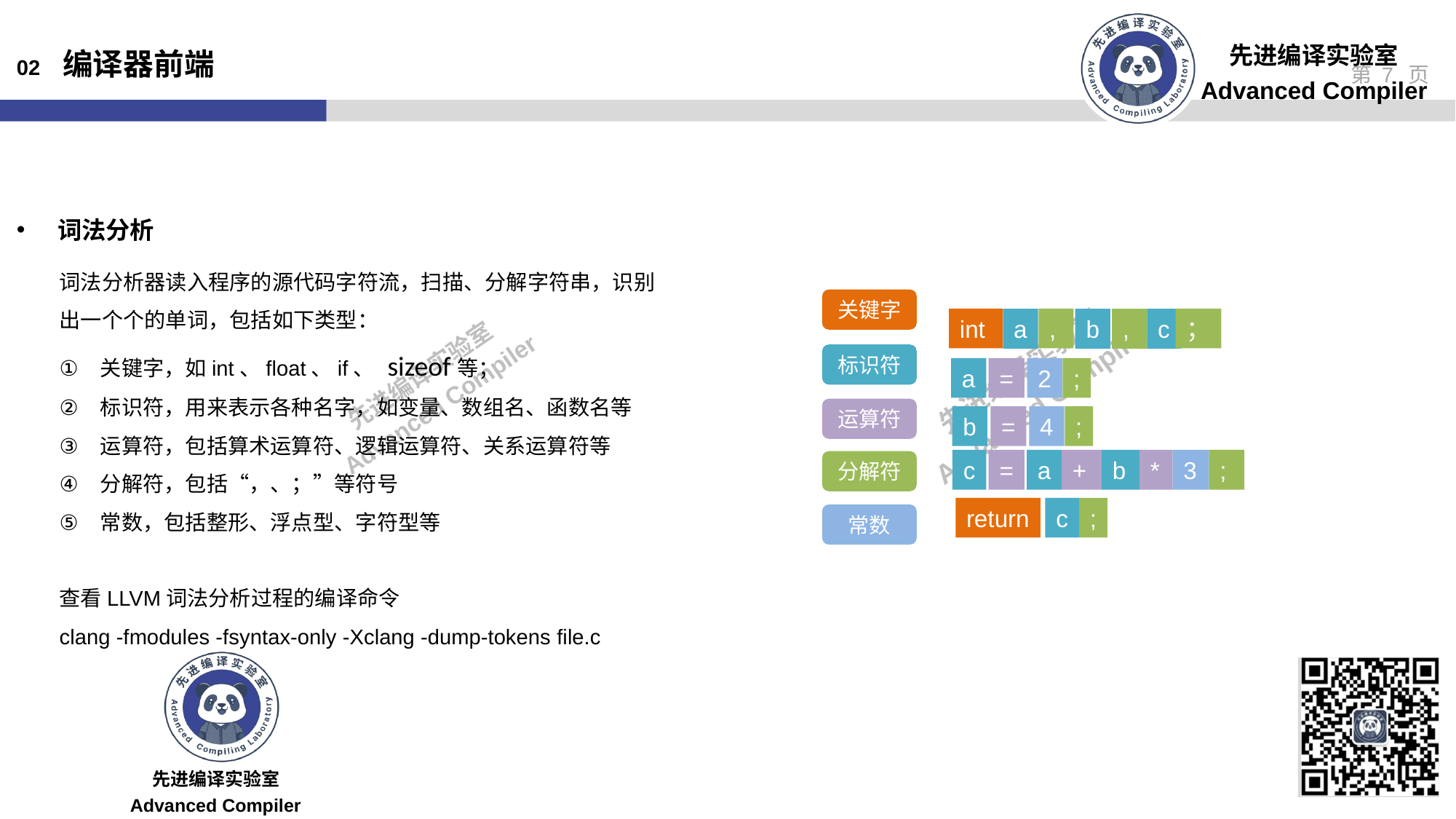

02  编译器前端
词法分析
词法分析器读入程序的源代码字符流，扫描、分解字符串，识别出一个个的单词，包括如下类型：
关键字，如int、float、if、 sizeof等；
标识符，用来表示各种名字，如变量、数组名、函数名等
运算符，包括算术运算符、逻辑运算符、关系运算符等
分解符，包括“，、；”等符号
常数，包括整形、浮点型、字符型等

查看LLVM词法分析过程的编译命令
clang -fmodules -fsyntax-only -Xclang -dump-tokens file.c
关键字
int
,
c
a
b
,
；
=
2
;
a
=
4
;
b
=
a
+
b
*
3
;
c
return
c
;
int
,
；
c
a
b
,
标识符
=
2
;
a
运算符
=
4
;
b
c
=
a
+
b
*
3
;
分解符
return
c
;
常数